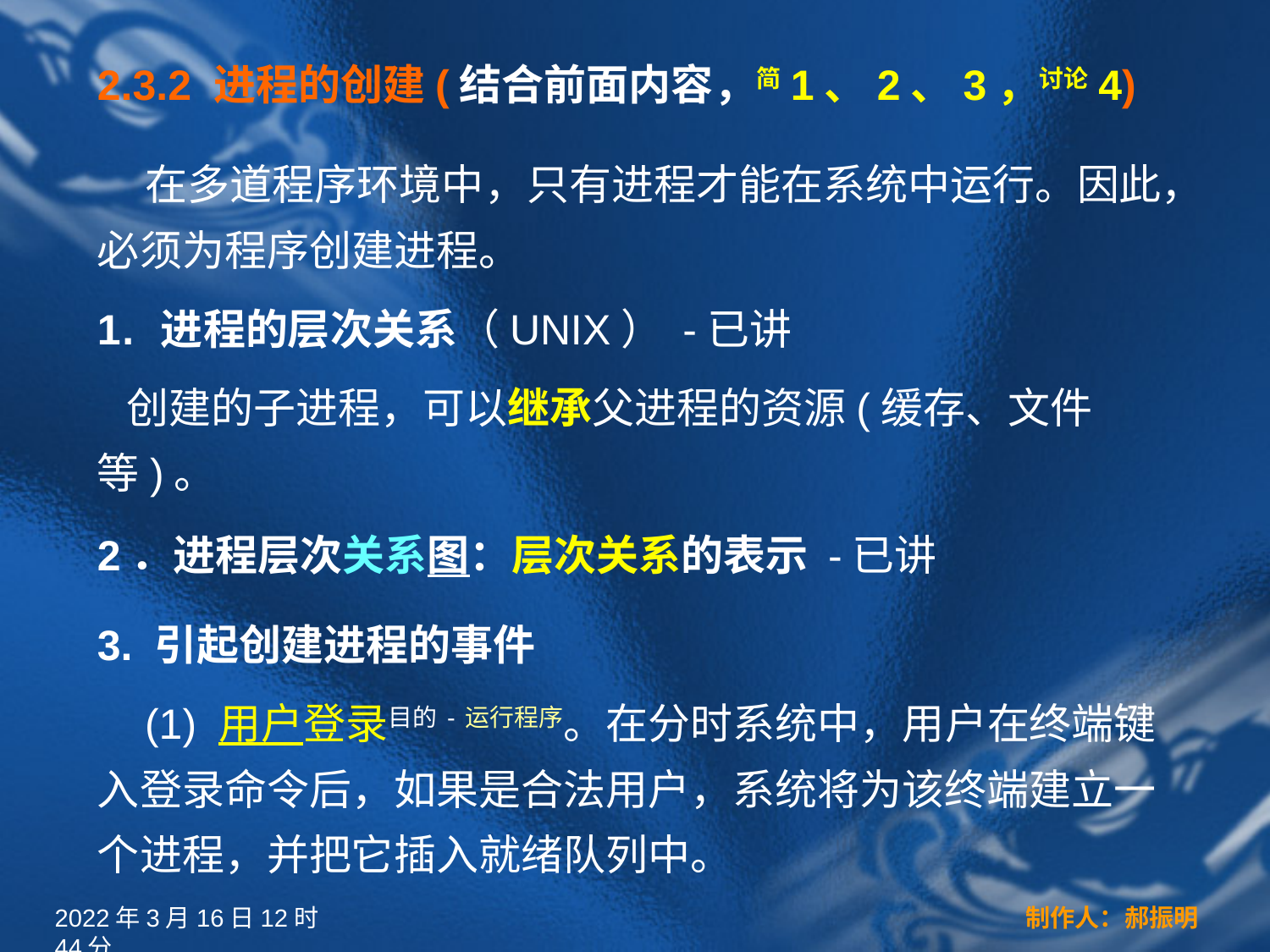

# 2.3.2 进程的创建(结合前面内容，简1、2、3，讨论4)
    在多道程序环境中，只有进程才能在系统中运行。因此，必须为程序创建进程。
进程的层次关系（UNIX） -已讲
  创建的子进程，可以继承父进程的资源(缓存、文件等)。
2．进程层次关系图：层次关系的表示 -已讲
3. 引起创建进程的事件
    (1) 用户登录目的-运行程序。在分时系统中，用户在终端键入登录命令后，如果是合法用户，系统将为该终端建立一个进程，并把它插入就绪队列中。
2022年3月16日12时44分
制作人：郝振明